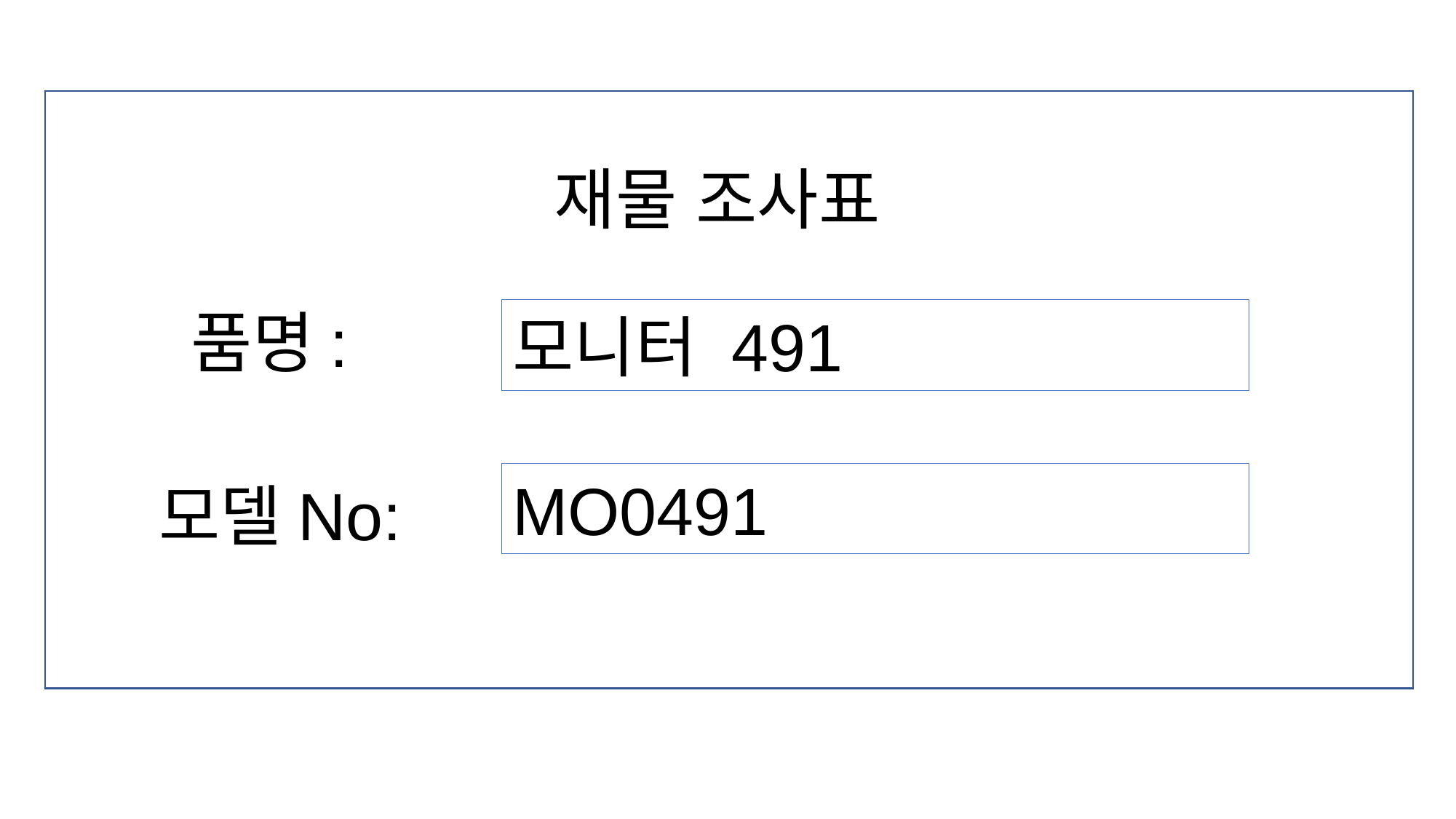

재물 조사표
품명:
모니터 491
MO0491
모델No: